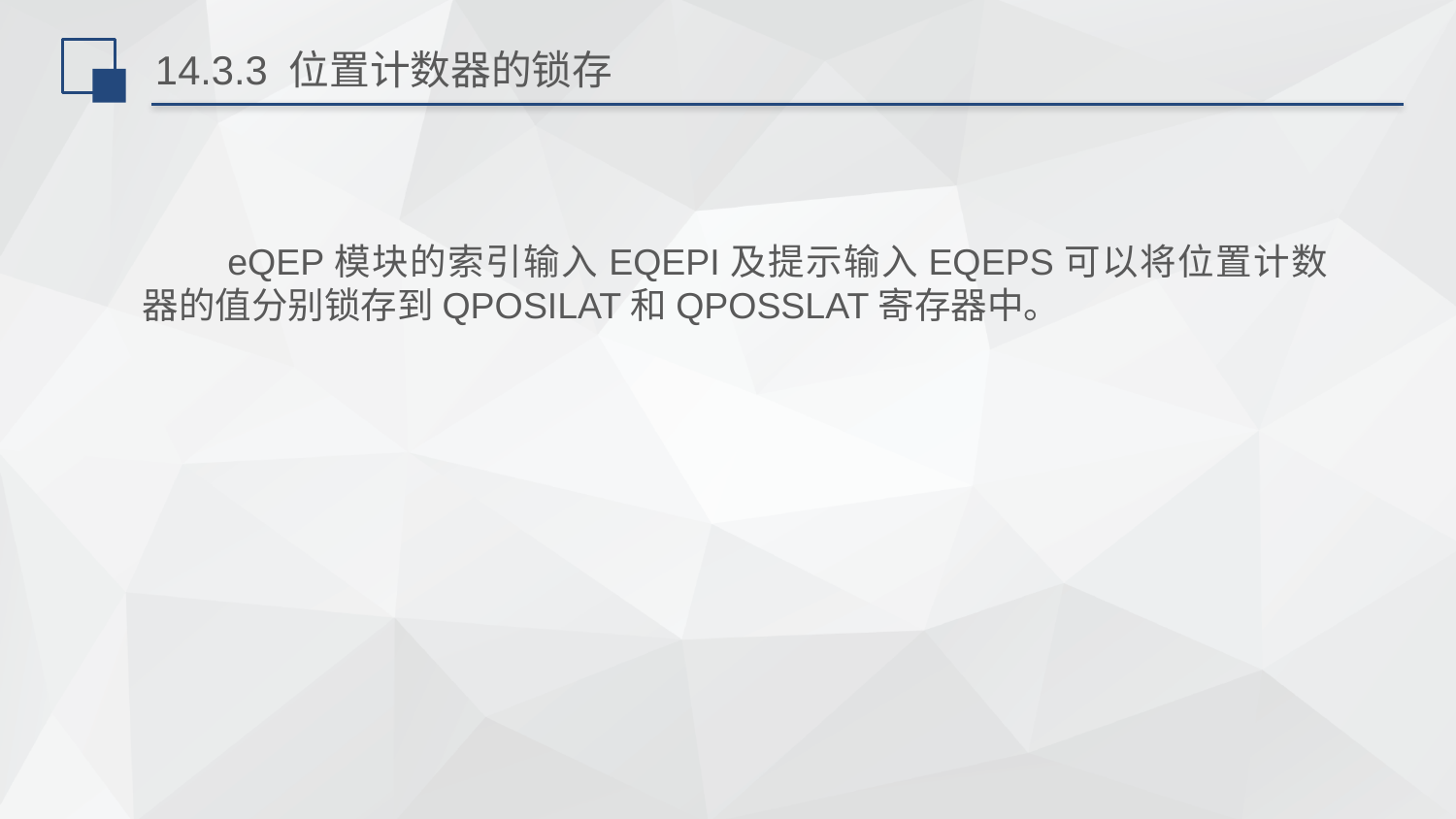

# 14.3.3 位置计数器的锁存
eQEP模块的索引输入EQEPI及提示输入EQEPS可以将位置计数器的值分别锁存到QPOSILAT和QPOSSLAT寄存器中。